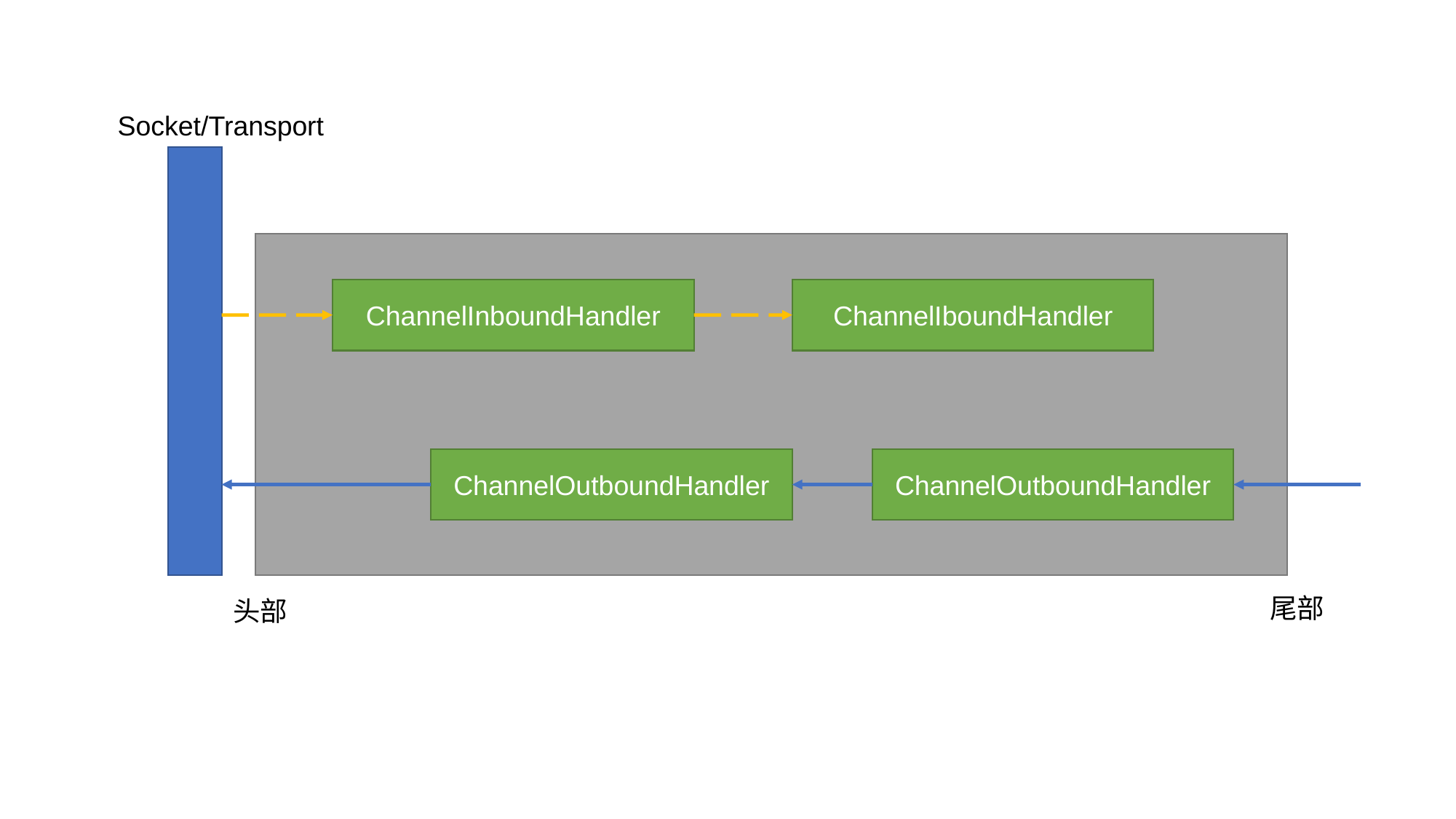

Socket/Transport

ChannelIboundHandler
ChannelInboundHandler
ChannelOutboundHandler
ChannelOutboundHandler
尾部
头部